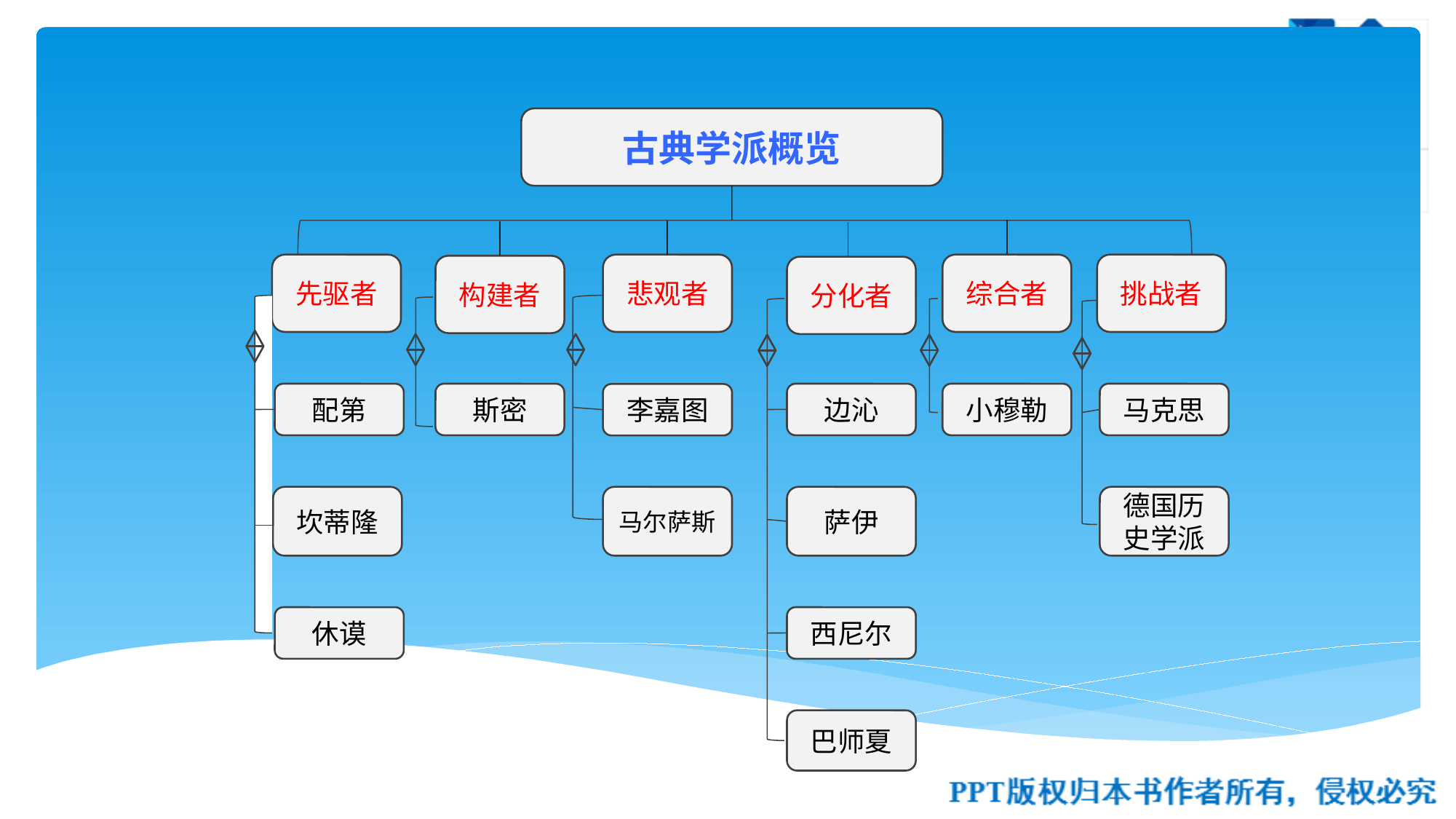

古典学派概览
先驱者
悲观者
综合者
挑战者
构建者
分化者

配第
斯密
边沁
小穆勒
马克思
李嘉图
坎蒂隆
马尔萨斯
萨伊
德国历史学派
休谟
西尼尔
巴师夏